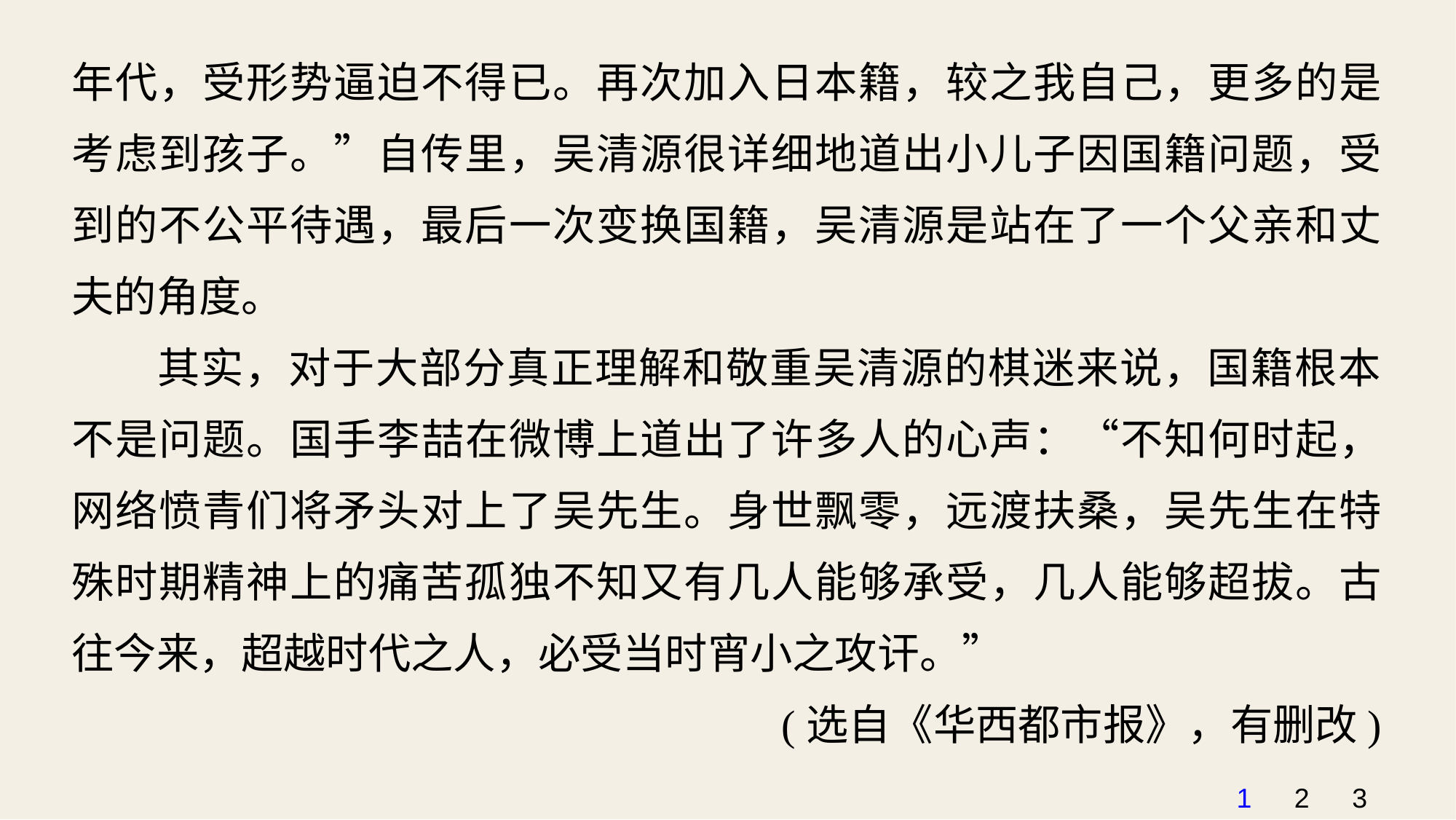

年代，受形势逼迫不得已。再次加入日本籍，较之我自己，更多的是考虑到孩子。”自传里，吴清源很详细地道出小儿子因国籍问题，受到的不公平待遇，最后一次变换国籍，吴清源是站在了一个父亲和丈夫的角度。
其实，对于大部分真正理解和敬重吴清源的棋迷来说，国籍根本不是问题。国手李喆在微博上道出了许多人的心声：“不知何时起，网络愤青们将矛头对上了吴先生。身世飘零，远渡扶桑，吴先生在特殊时期精神上的痛苦孤独不知又有几人能够承受，几人能够超拔。古往今来，超越时代之人，必受当时宵小之攻讦。”
(选自《华西都市报》，有删改)
1
2
3